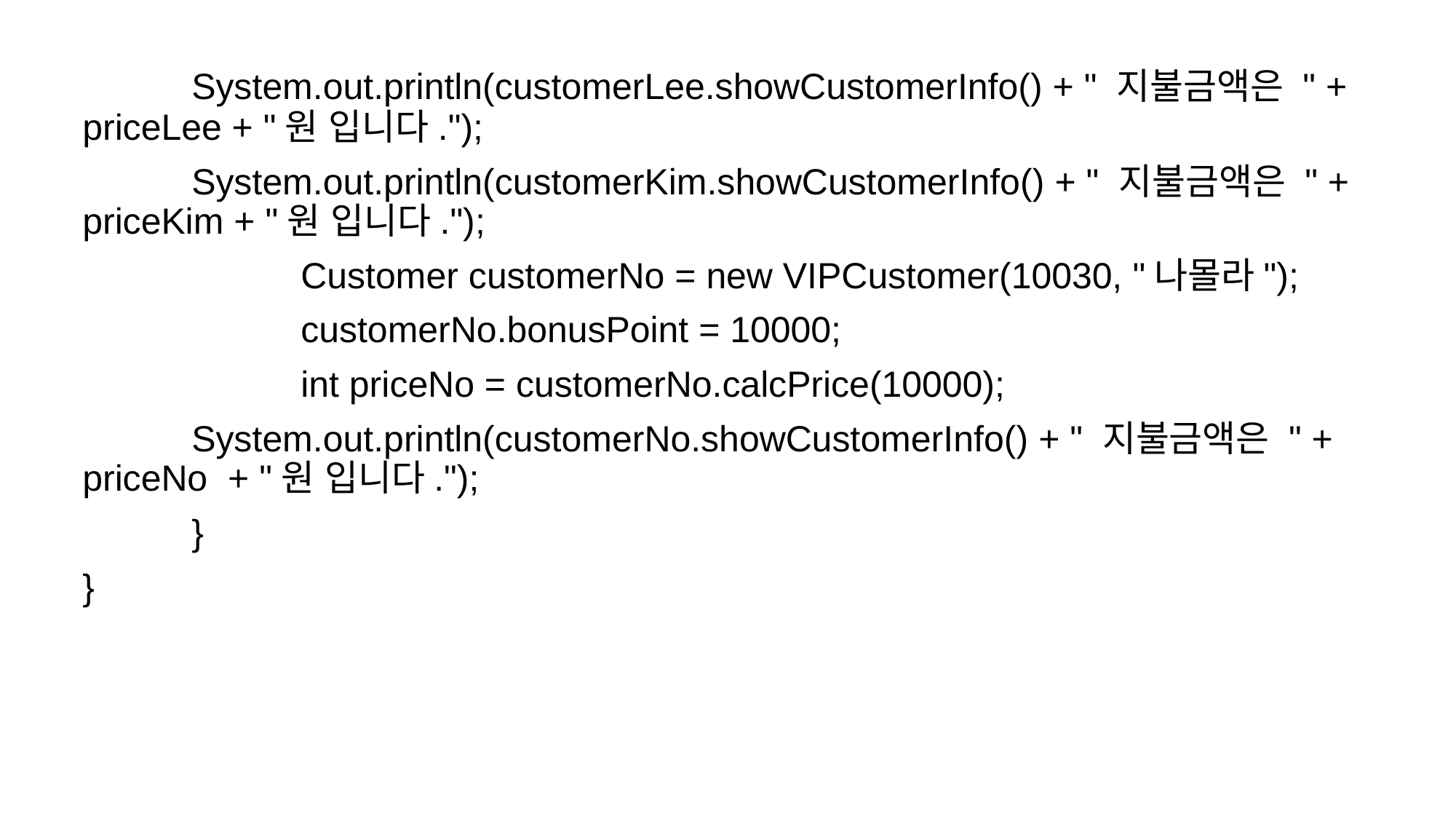

System.out.println(customerLee.showCustomerInfo() + " 지불금액은 " + priceLee + "원 입니다.");
	System.out.println(customerKim.showCustomerInfo() + " 지불금액은 " + priceKim + "원 입니다.");
		Customer customerNo = new VIPCustomer(10030, "나몰라");
		customerNo.bonusPoint = 10000;
		int priceNo = customerNo.calcPrice(10000);
	System.out.println(customerNo.showCustomerInfo() + " 지불금액은 " + priceNo  + "원 입니다.");
	}
}